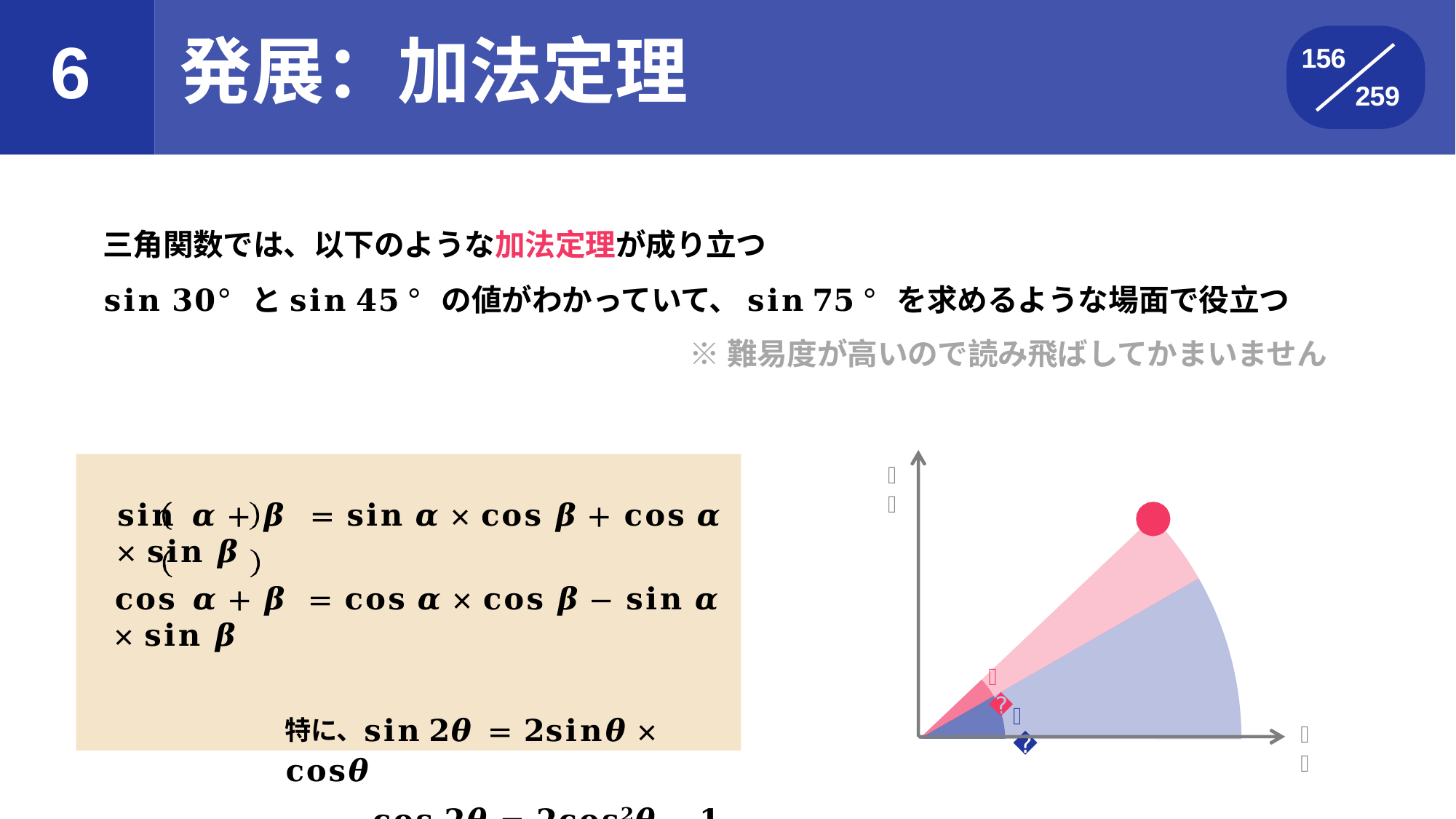

発展：加法定理
# 6
156
259
三角関数では、以下のような加法定理が成り立つ
𝐬𝐢𝐧 𝟑𝟎° と 𝐬𝐢𝐧 𝟒𝟓° の値がわかっていて、 𝐬𝐢𝐧 𝟕𝟓° を求めるような場面で役立つ
※難易度が高いので読み飛ばしてかまいません

𝐬𝐢𝐧 𝜶 + 𝜷	= 𝐬𝐢𝐧 𝜶 × 𝐜𝐨𝐬 𝜷 + 𝐜𝐨𝐬 𝜶 × 𝐬𝐢𝐧 𝜷
𝐜𝐨𝐬 𝜶 + 𝜷	= 𝐜𝐨𝐬 𝜶 × 𝐜𝐨𝐬 𝜷 − 𝐬𝐢𝐧 𝜶 × 𝐬𝐢𝐧 𝜷

特に、𝐬𝐢𝐧 𝟐𝜽 = 𝟐𝐬𝐢𝐧𝜽 × 𝐜𝐨𝐬𝜽
𝐜𝐨𝐬 𝟐𝜽 = 𝟐𝐜𝐨𝐬𝟐𝜽 − 𝟏
𝒚

𝜷
𝜶
𝒙